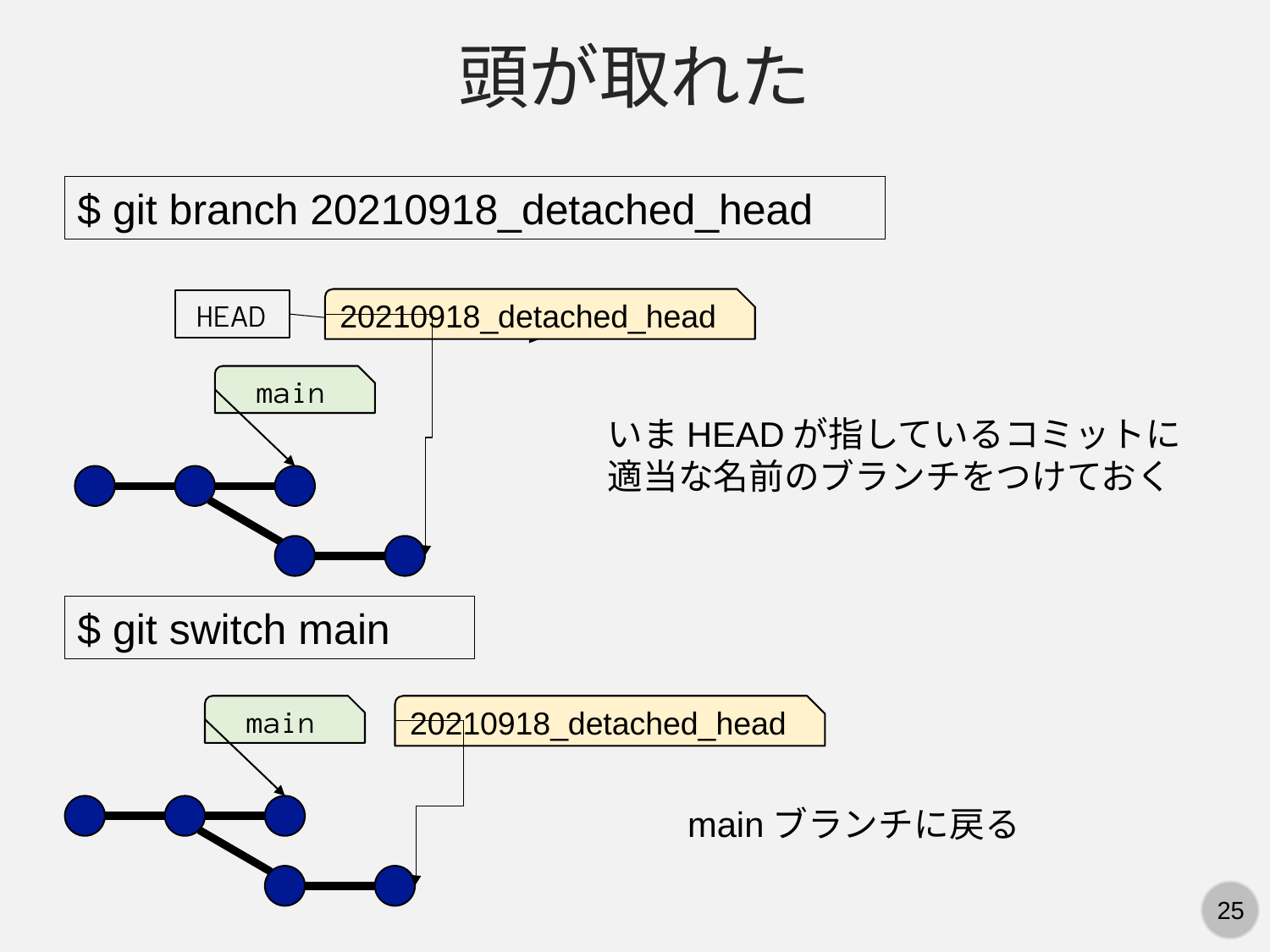

頭が取れた
$ git branch 20210918_detached_head
20210918_detached_head
HEAD
main
いまHEADが指しているコミットに
適当な名前のブランチをつけておく

$ git switch main
main
20210918_detached_head

mainブランチに戻る